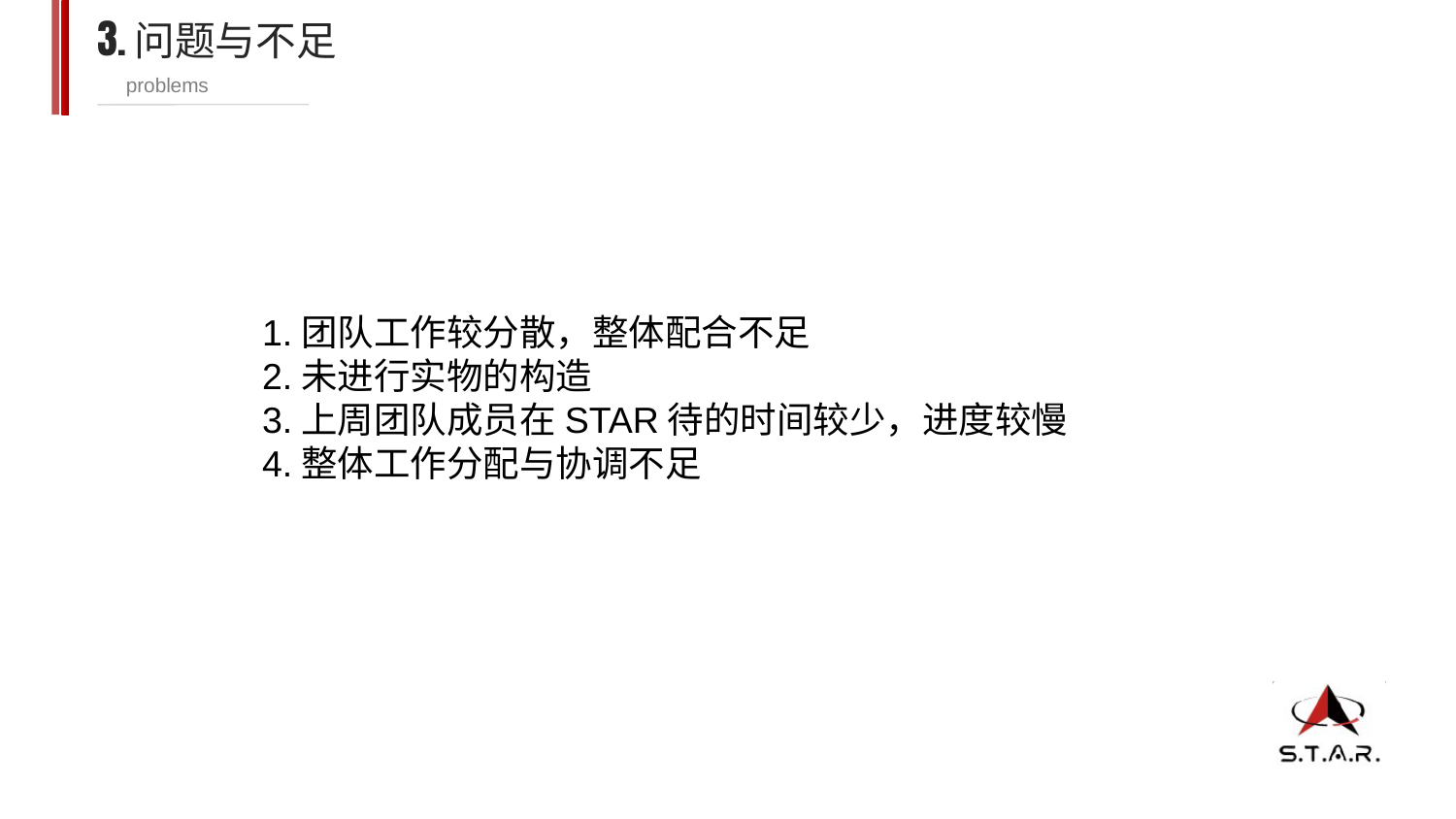

3.问题与不足
problems

1.团队工作较分散，整体配合不足
2.未进行实物的构造
3.上周团队成员在STAR待的时间较少，进度较慢
4.整体工作分配与协调不足